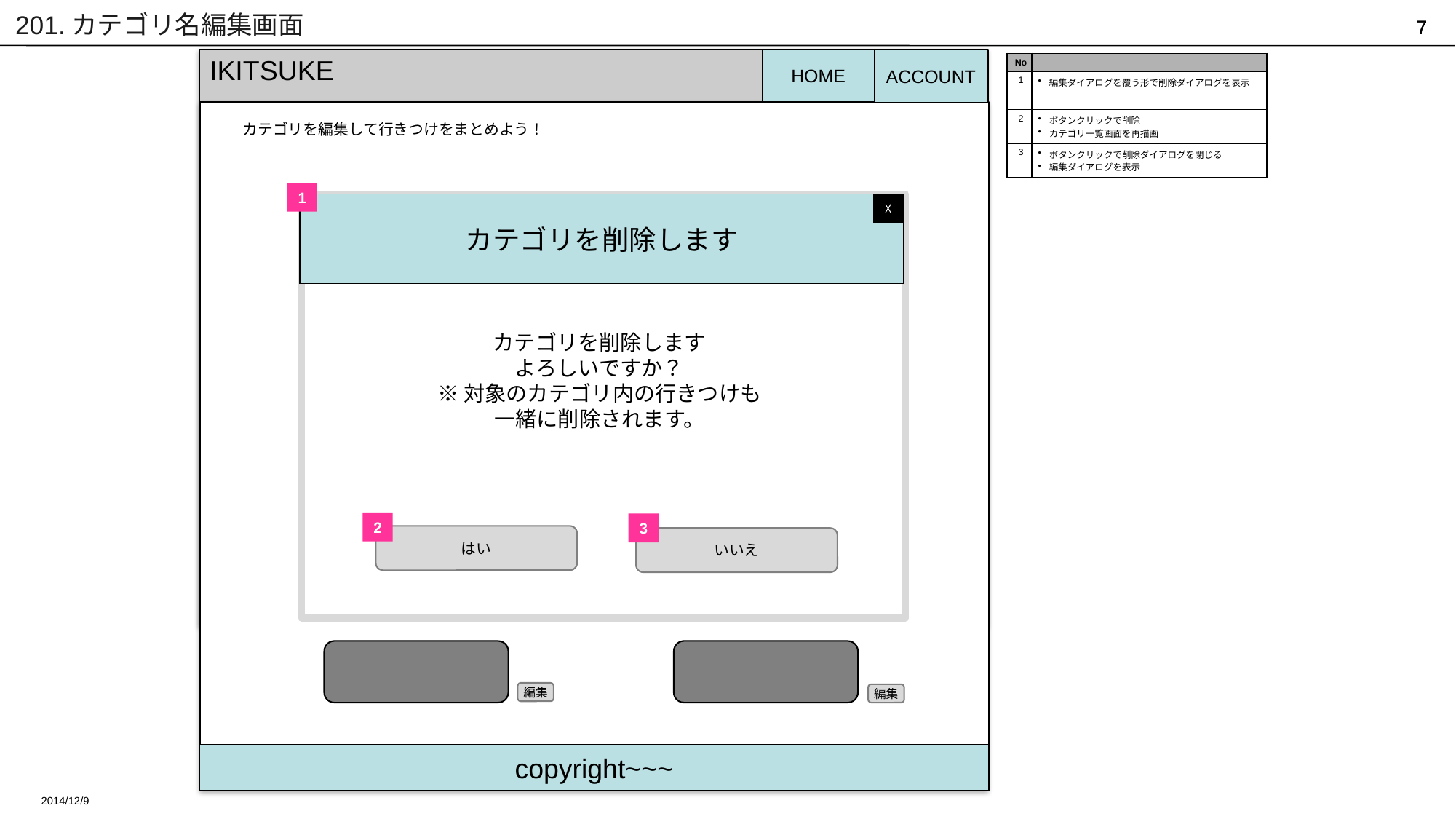

201.カテゴリ名編集画面
IKITSUKE

HOME
ACCOUNT
| No |  |
| --- | --- |
| 1 | 編集ダイアログを覆う形で削除ダイアログを表示 |
| 2 | ボタンクリックで削除 カテゴリ一覧画面を再描画 |
| 3 | ボタンクリックで削除ダイアログを閉じる 編集ダイアログを表示 |

カテゴリを編集して行きつけをまとめよう！
1

☓
カテゴリを削除します
3
BAR
猫カフェ
編集
編集
カテゴリを削除します
よろしいですか？
※対象のカテゴリ内の行きつけも
一緒に削除されます。

編集
編集

2
3
はい
いいえ
編集
編集

編集
編集
copyright~~~
2014/12/9